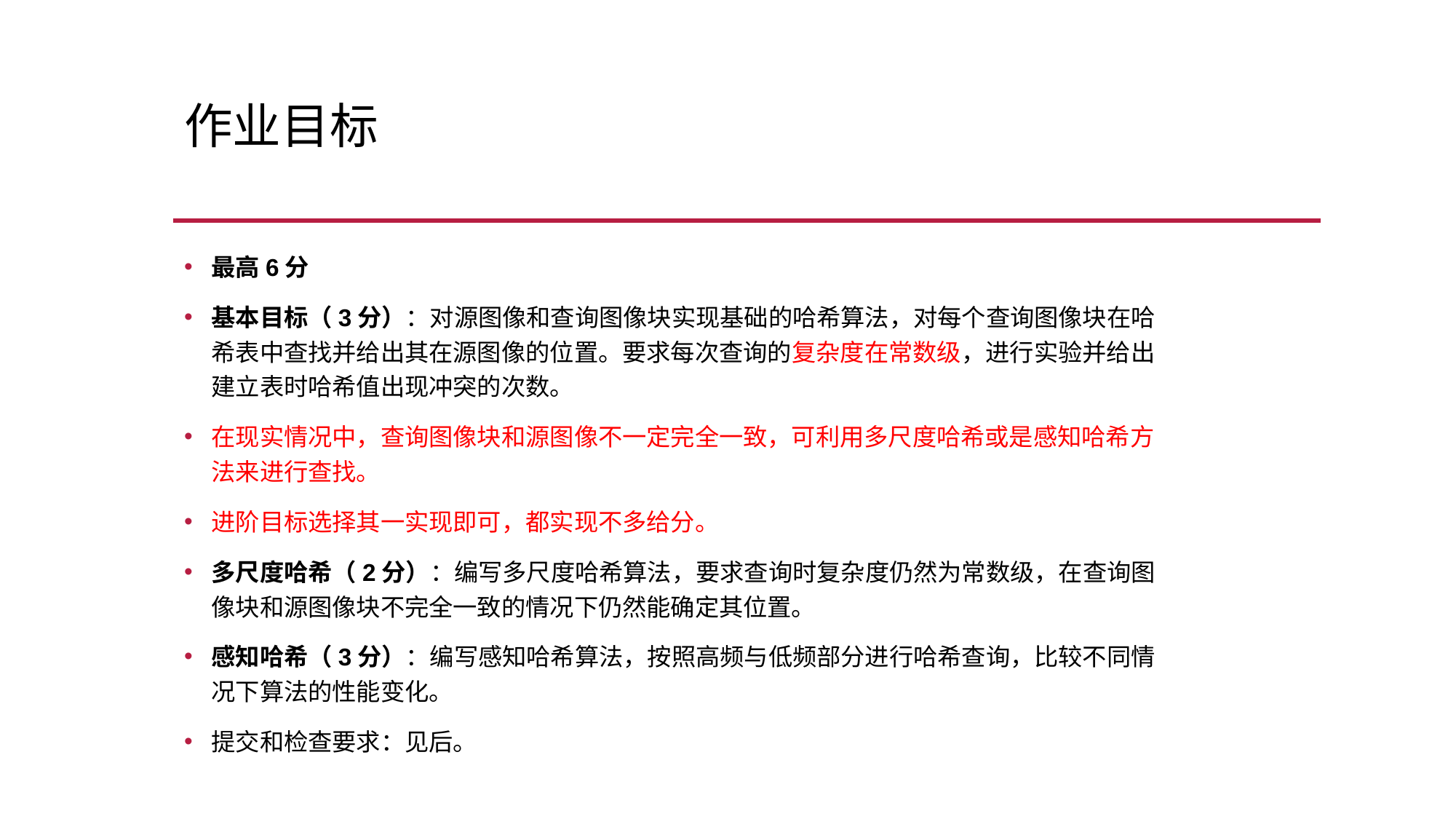

# 作业目标
最高6分
基本目标（3分）：对源图像和查询图像块实现基础的哈希算法，对每个查询图像块在哈希表中查找并给出其在源图像的位置。要求每次查询的复杂度在常数级，进行实验并给出建立表时哈希值出现冲突的次数。
在现实情况中，查询图像块和源图像不一定完全一致，可利用多尺度哈希或是感知哈希方法来进行查找。
进阶目标选择其一实现即可，都实现不多给分。
多尺度哈希（2分）：编写多尺度哈希算法，要求查询时复杂度仍然为常数级，在查询图像块和源图像块不完全一致的情况下仍然能确定其位置。
感知哈希（3分）：编写感知哈希算法，按照高频与低频部分进行哈希查询，比较不同情况下算法的性能变化。
提交和检查要求：见后。